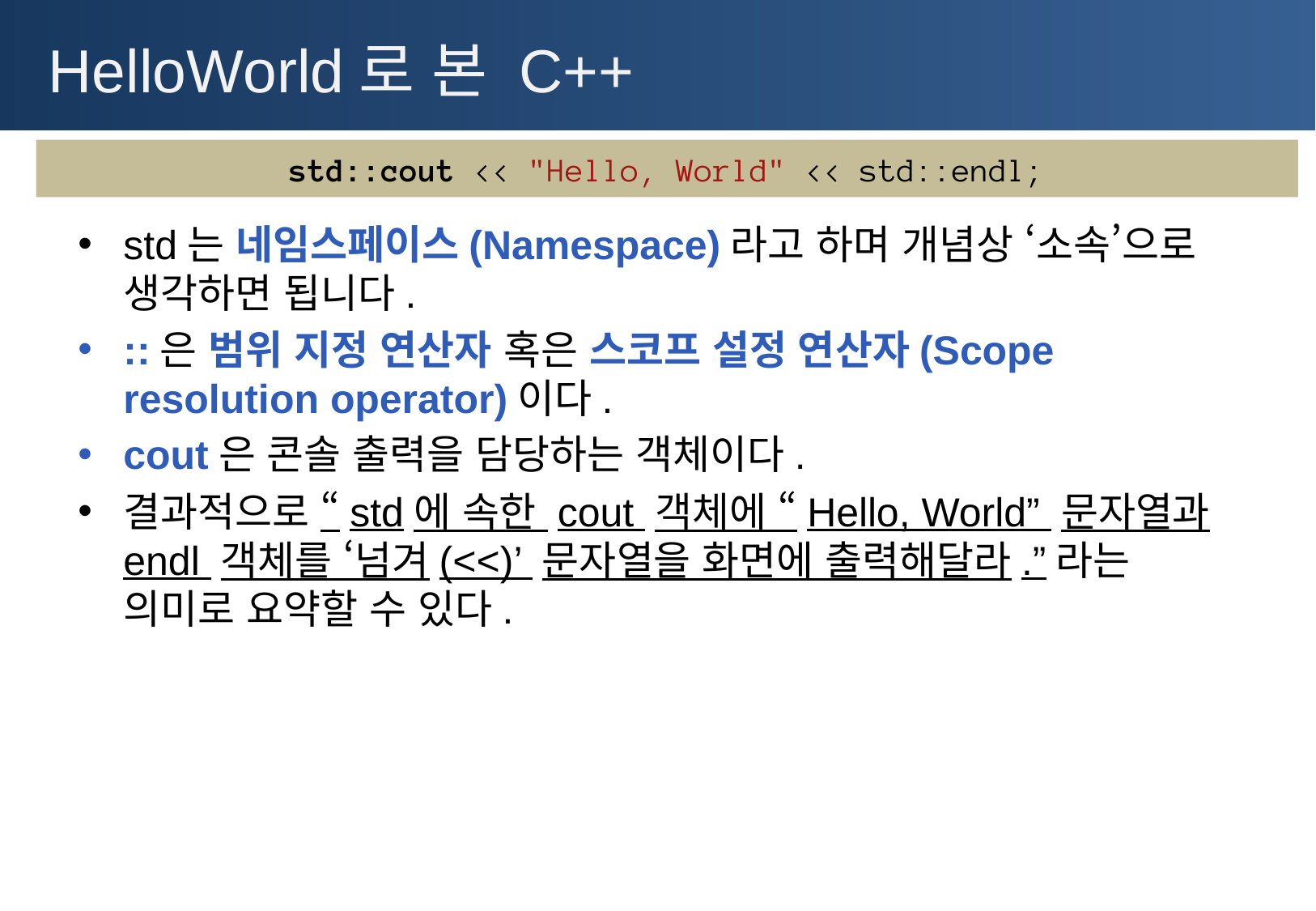

# HelloWorld로 본 C++
std::cout << "Hello, World" << std::endl;
std는 네임스페이스(Namespace)라고 하며 개념상 ‘소속’으로 생각하면 됩니다.
::은 범위 지정 연산자 혹은 스코프 설정 연산자(Scope resolution operator)이다.
cout은 콘솔 출력을 담당하는 객체이다.
결과적으로 “std에 속한 cout 객체에 “Hello, World” 문자열과 endl 객체를 ‘넘겨(<<)’ 문자열을 화면에 출력해달라.”라는 의미로 요약할 수 있다.